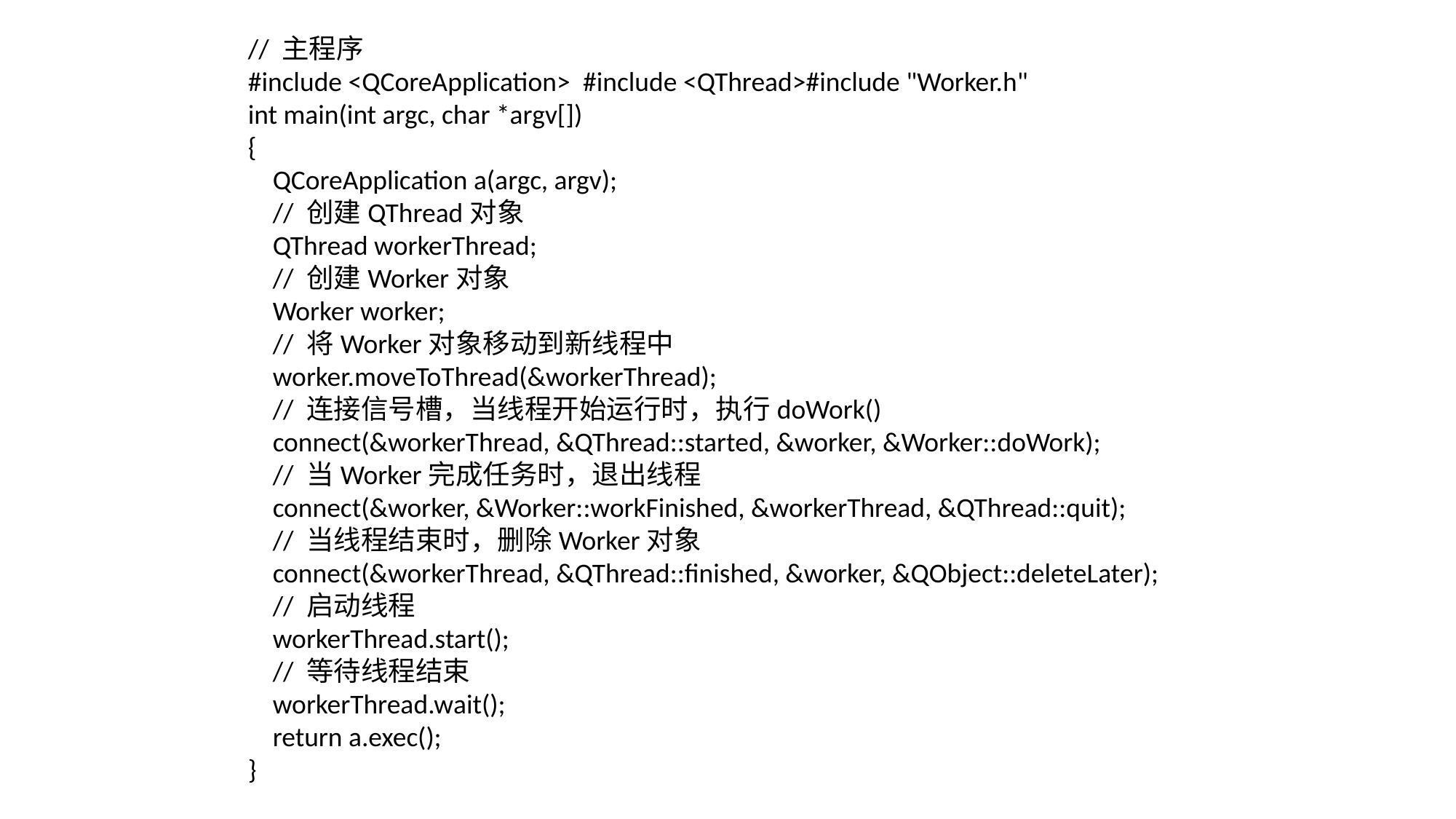

// 主程序
#include <QCoreApplication>  #include <QThread>#include "Worker.h"
int main(int argc, char *argv[])
{
    QCoreApplication a(argc, argv);
    // 创建QThread对象
    QThread workerThread;
    // 创建Worker对象
    Worker worker;
    // 将Worker对象移动到新线程中
    worker.moveToThread(&workerThread);
    // 连接信号槽，当线程开始运行时，执行doWork()
    connect(&workerThread, &QThread::started, &worker, &Worker::doWork);
    // 当Worker完成任务时，退出线程
    connect(&worker, &Worker::workFinished, &workerThread, &QThread::quit);
    // 当线程结束时，删除Worker对象
    connect(&workerThread, &QThread::finished, &worker, &QObject::deleteLater);
    // 启动线程
    workerThread.start();
    // 等待线程结束
    workerThread.wait();
    return a.exec();
}